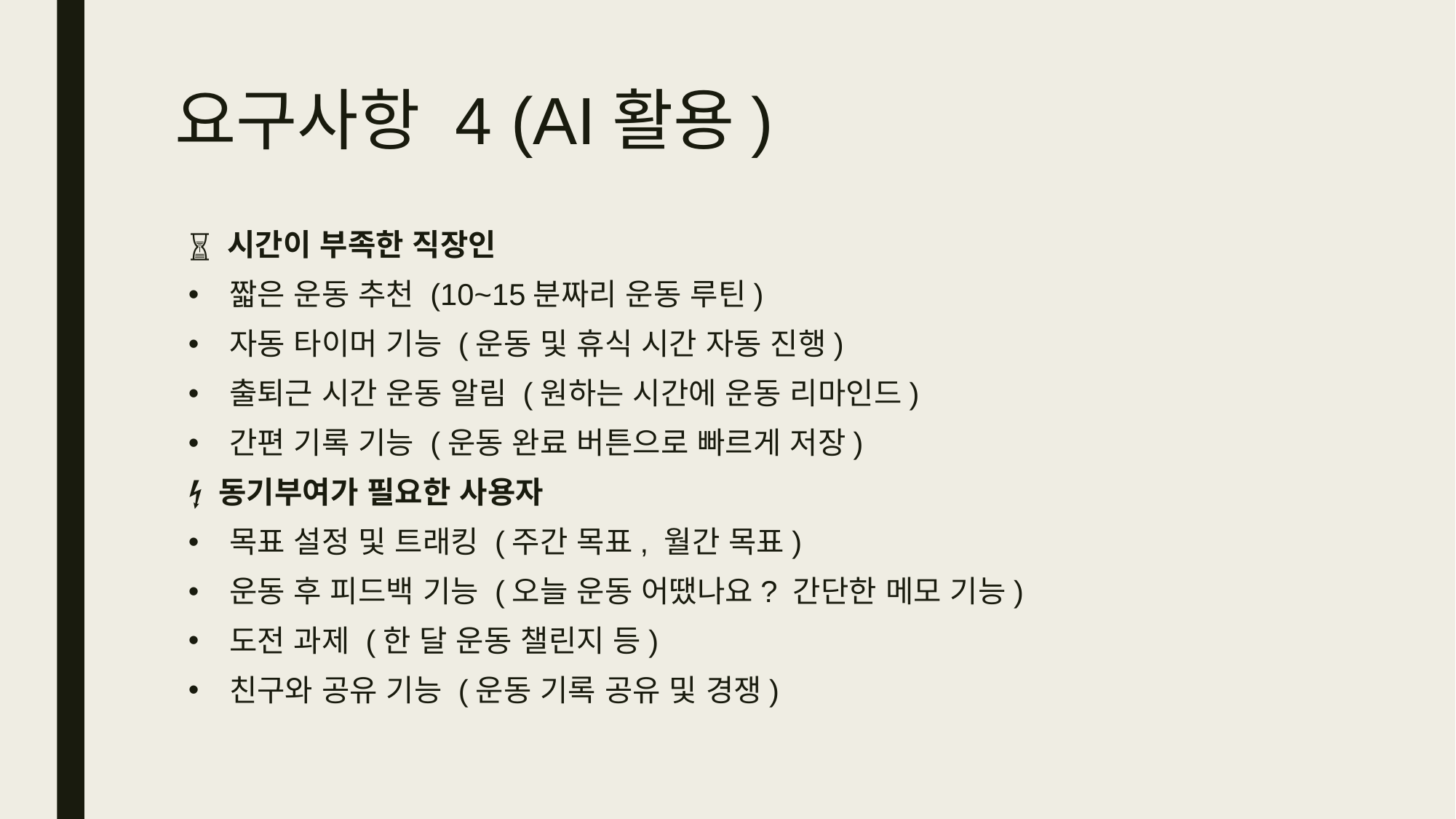

# 요구사항 4 (AI활용)
⏳ 시간이 부족한 직장인
짧은 운동 추천 (10~15분짜리 운동 루틴)
자동 타이머 기능 (운동 및 휴식 시간 자동 진행)
출퇴근 시간 운동 알림 (원하는 시간에 운동 리마인드)
간편 기록 기능 (운동 완료 버튼으로 빠르게 저장)
⚡ 동기부여가 필요한 사용자
목표 설정 및 트래킹 (주간 목표, 월간 목표)
운동 후 피드백 기능 (오늘 운동 어땠나요? 간단한 메모 기능)
도전 과제 (한 달 운동 챌린지 등)
친구와 공유 기능 (운동 기록 공유 및 경쟁)